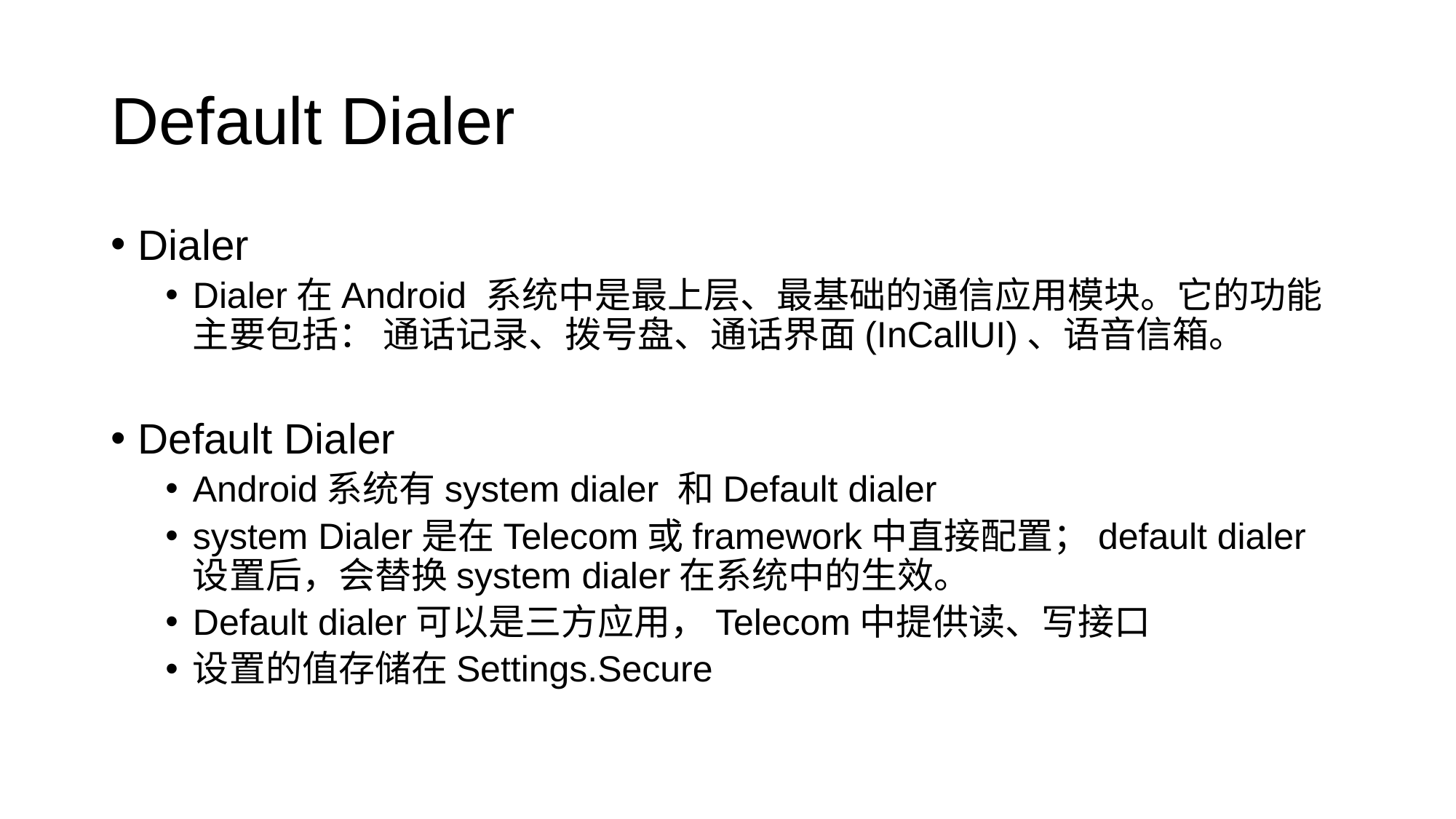

# Default Dialer
Dialer
Dialer在Android 系统中是最上层、最基础的通信应用模块。它的功能主要包括： 通话记录、拨号盘、通话界面(InCallUI)、语音信箱。

Default Dialer
Android系统有system dialer 和Default dialer
system Dialer是在Telecom或framework中直接配置；default dialer设置后，会替换system dialer在系统中的生效。
Default dialer可以是三方应用，Telecom中提供读、写接口
设置的值存储在Settings.Secure